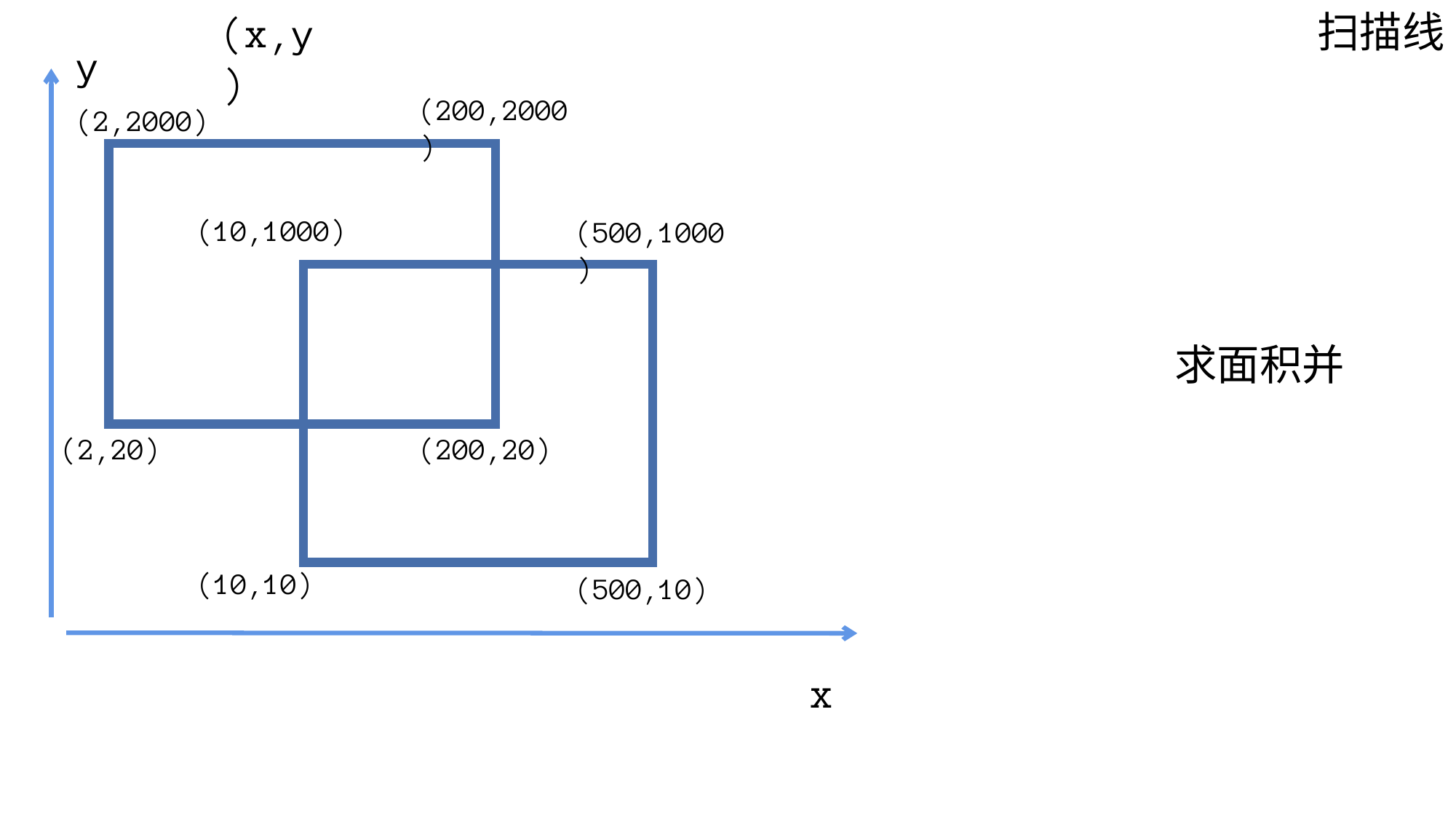

扫描线
(x,y)
y
(200,2000)
(2,2000)

(10,1000)
(500,1000)

求面积并
(2,20)
(200,20)
(10,10)
(500,10)
x